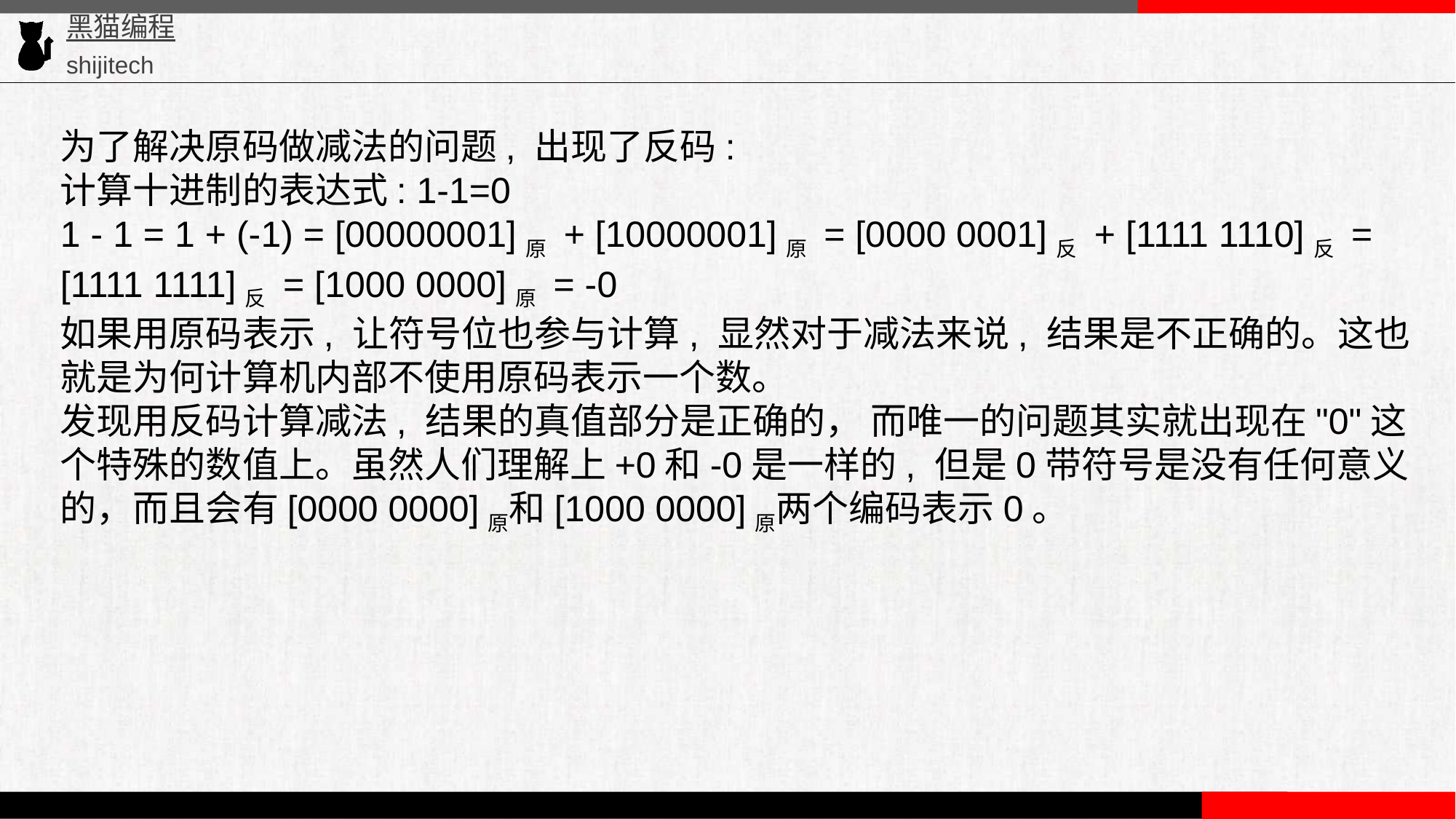

为了解决原码做减法的问题, 出现了反码:
计算十进制的表达式: 1-1=0
1 - 1 = 1 + (-1) = [00000001]原 + [10000001]原 = [0000 0001]反 + [1111 1110]反 = [1111 1111]反 = [1000 0000]原 = -0
如果用原码表示, 让符号位也参与计算, 显然对于减法来说, 结果是不正确的。这也就是为何计算机内部不使用原码表示一个数。
发现用反码计算减法, 结果的真值部分是正确的， 而唯一的问题其实就出现在"0"这个特殊的数值上。虽然人们理解上+0和-0是一样的, 但是0带符号是没有任何意义的，而且会有[0000 0000]原和[1000 0000]原两个编码表示0。